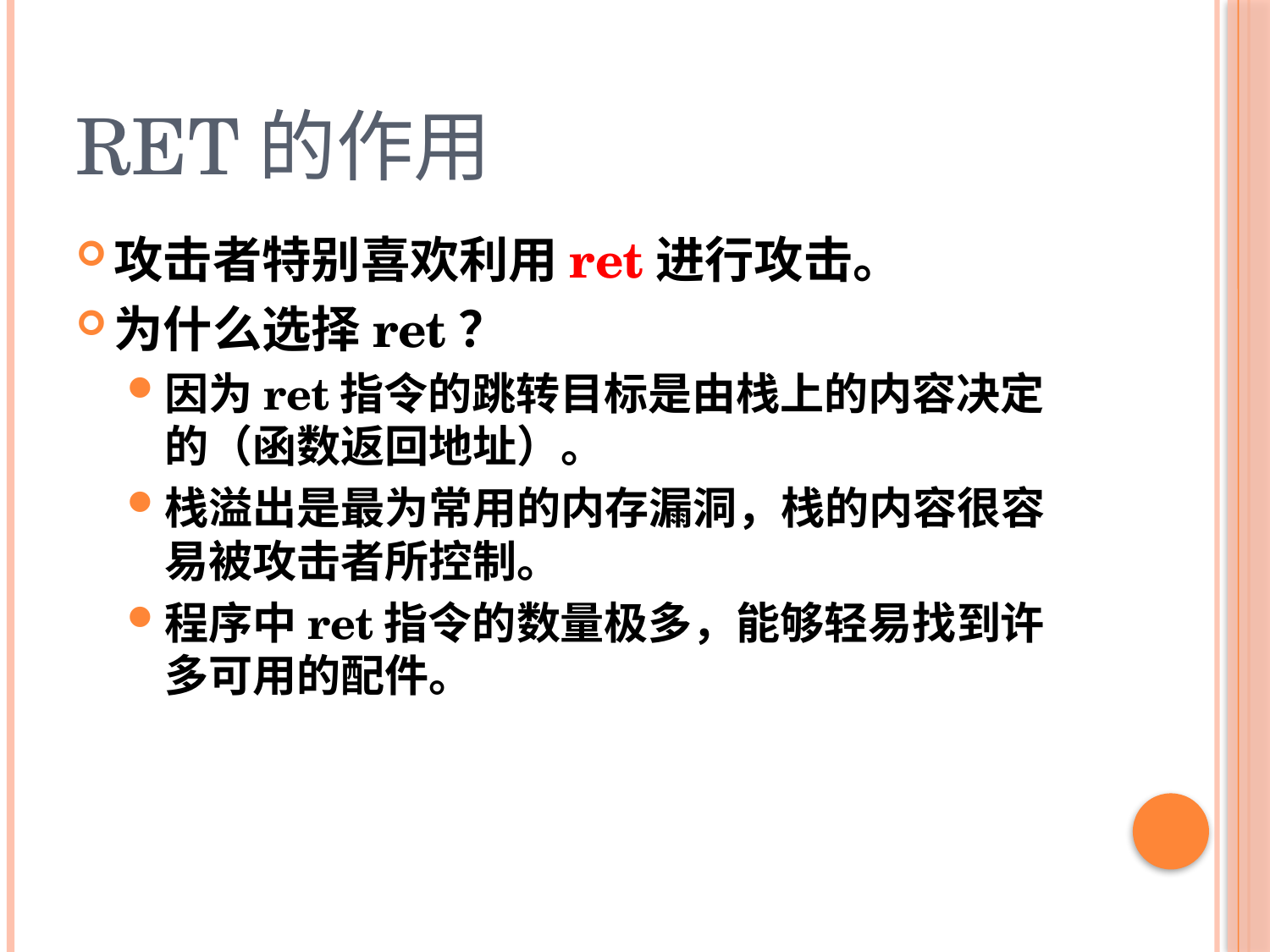

# ret的作用
攻击者特别喜欢利用ret进行攻击。
为什么选择ret？
因为ret指令的跳转目标是由栈上的内容决定的（函数返回地址）。
栈溢出是最为常用的内存漏洞，栈的内容很容易被攻击者所控制。
程序中ret指令的数量极多，能够轻易找到许多可用的配件。